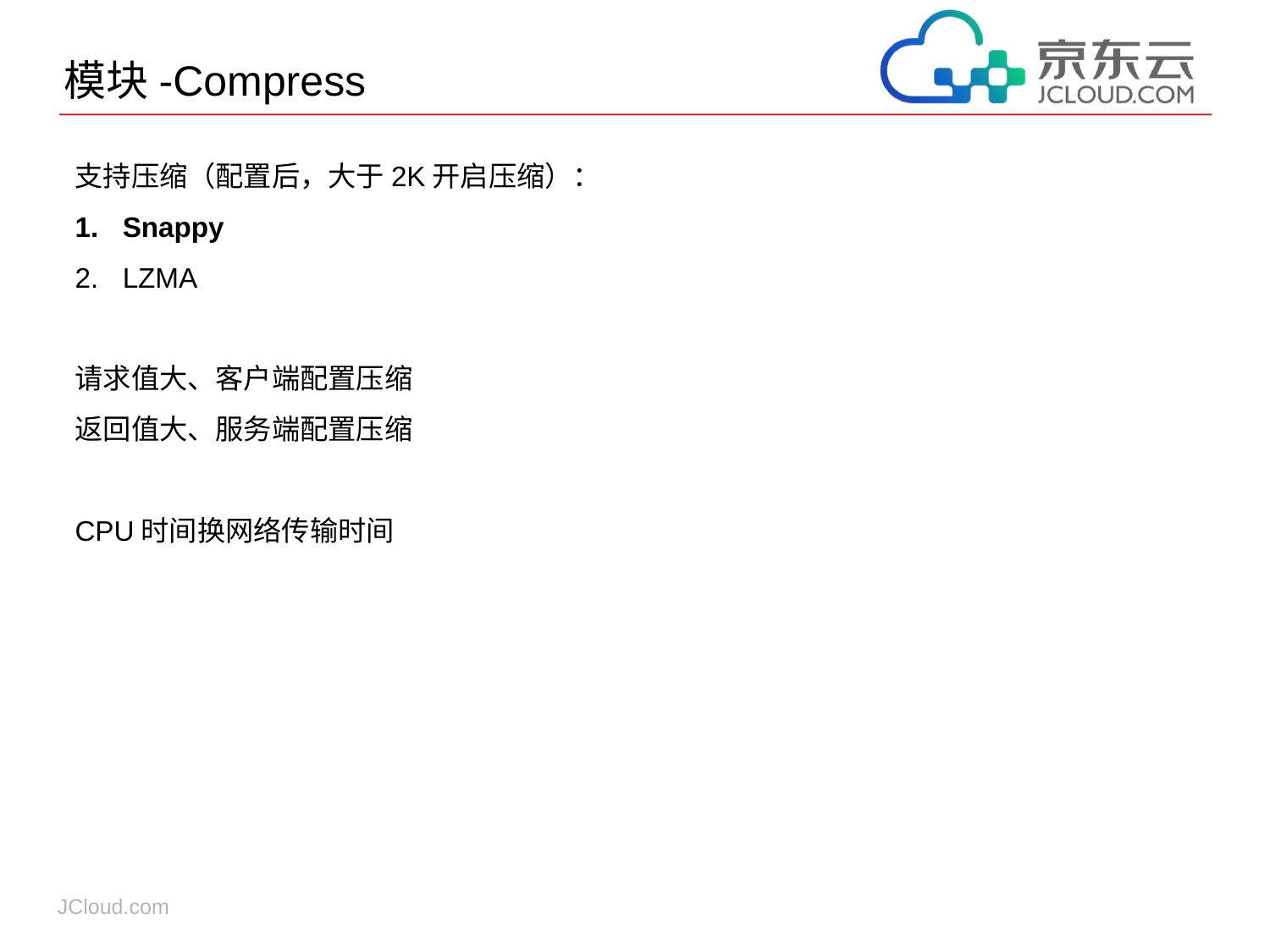

模块-Compress
支持压缩（配置后，大于2K开启压缩）：
Snappy
LZMA

请求值大、客户端配置压缩
返回值大、服务端配置压缩

CPU时间换网络传输时间